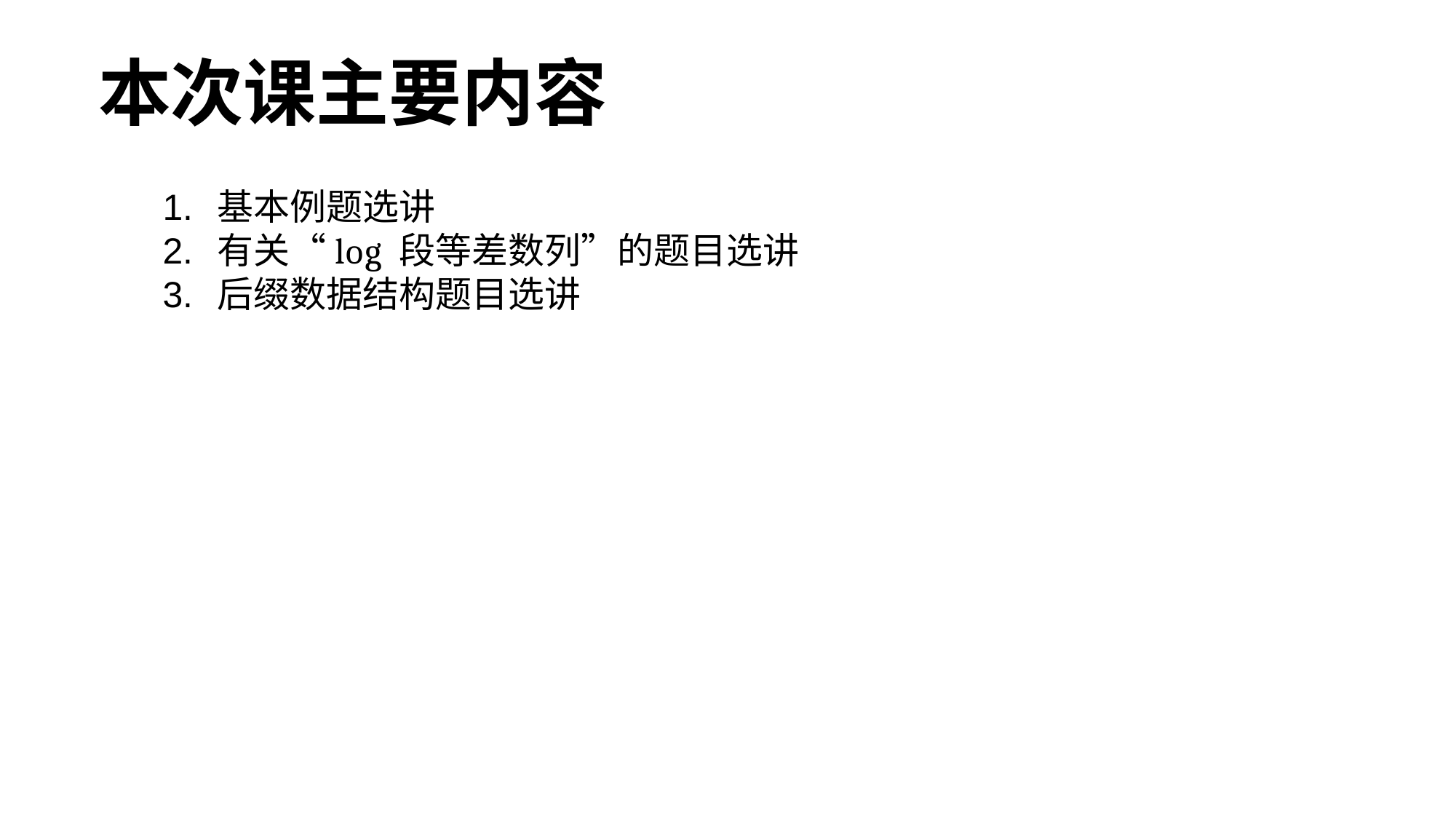

本次课主要内容
基本例题选讲
有关“log 段等差数列”的题目选讲
后缀数据结构题目选讲